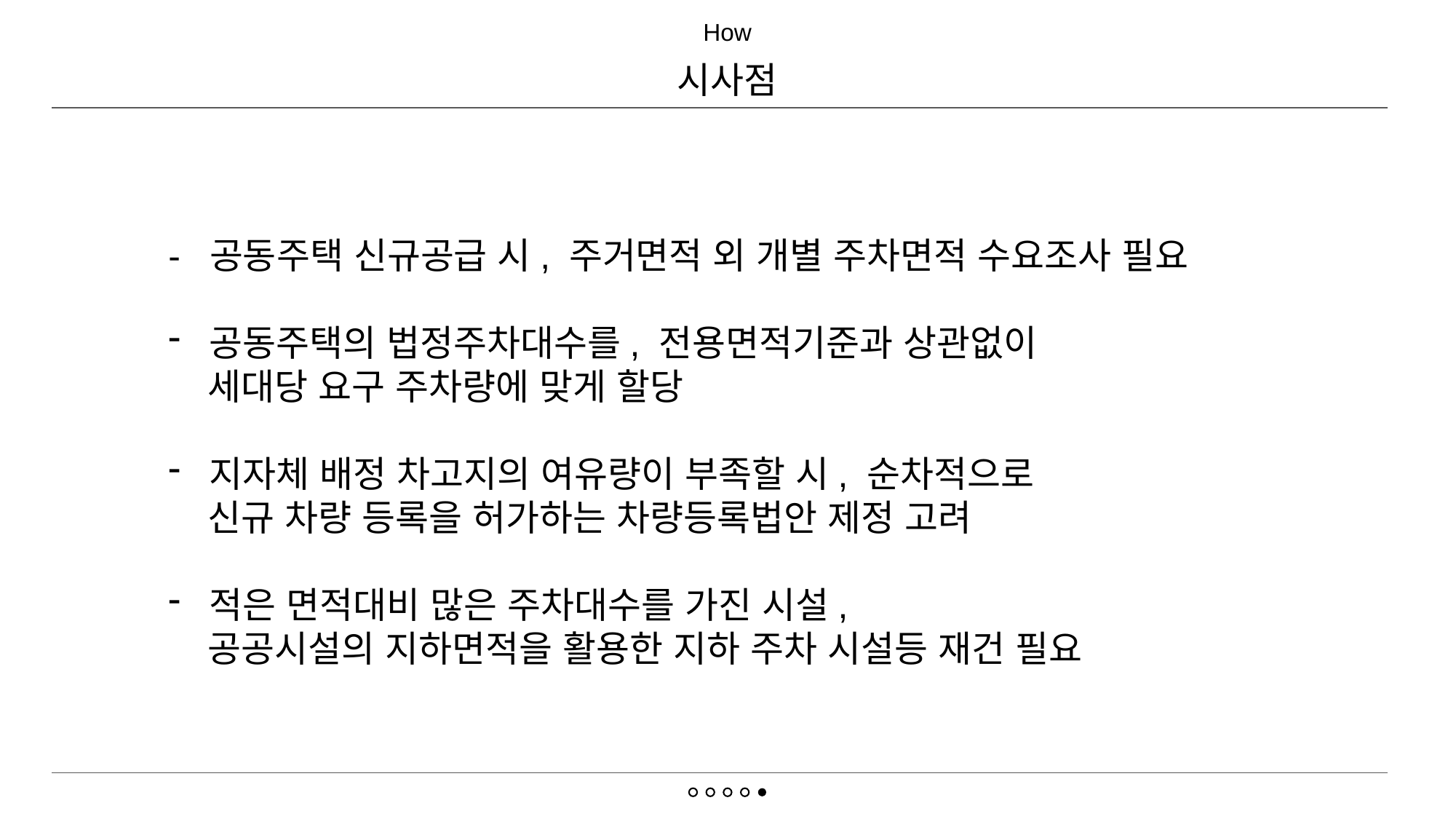

How
시사점
-  공동주택 신규공급 시, 주거면적 외 개별 주차면적 수요조사 필요

공동주택의 법정주차대수를, 전용면적기준과 상관없이
   세대당 요구 주차량에 맞게 할당

지자체 배정 차고지의 여유량이 부족할 시, 순차적으로
   신규 차량 등록을 허가하는 차량등록법안 제정 고려

적은 면적대비 많은 주차대수를 가진 시설,
   공공시설의 지하면적을 활용한 지하 주차 시설등 재건 필요